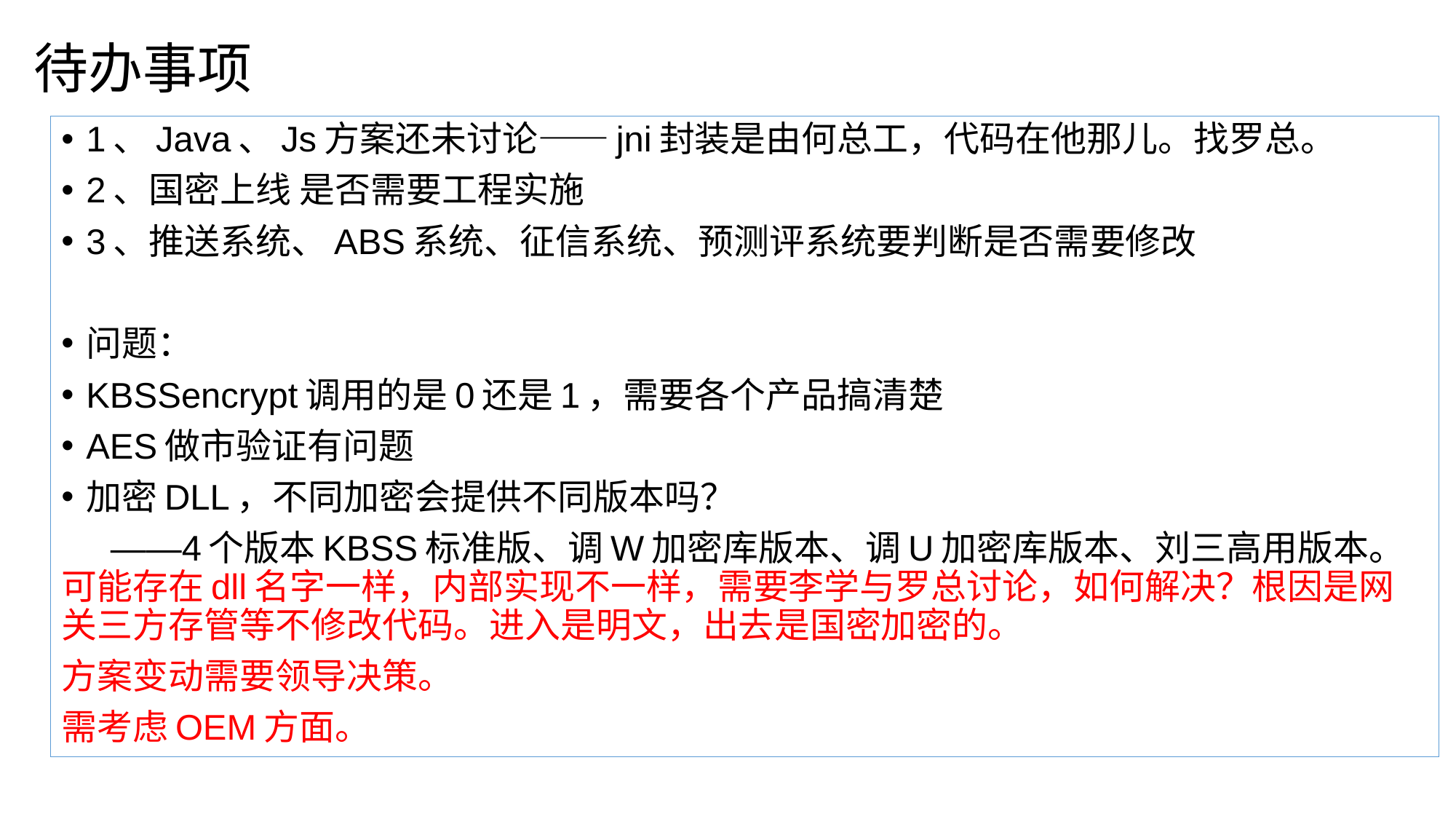

待办事项
1、Java、Js方案还未讨论——jni封装是由何总工，代码在他那儿。找罗总。
2、国密上线 是否需要工程实施
3、推送系统、ABS系统、征信系统、预测评系统要判断是否需要修改

问题：
KBSSencrypt调用的是0还是1，需要各个产品搞清楚
AES做市验证有问题
加密DLL，不同加密会提供不同版本吗？
     ——4个版本KBSS标准版、调W加密库版本、调U加密库版本、刘三高用版本。可能存在dll名字一样，内部实现不一样，需要李学与罗总讨论，如何解决？根因是网关三方存管等不修改代码。进入是明文，出去是国密加密的。
方案变动需要领导决策。
需考虑OEM方面。